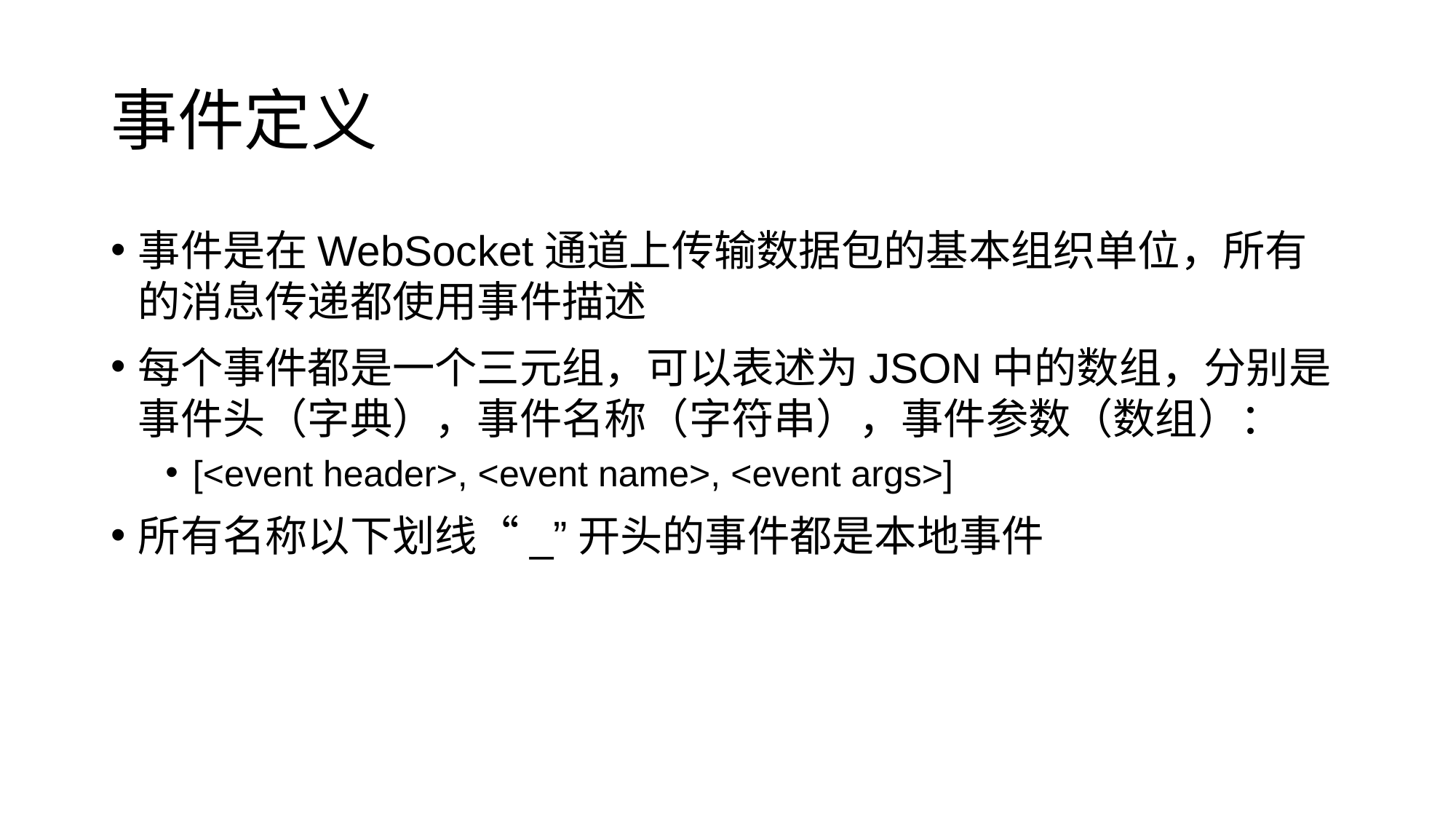

# 事件定义
事件是在WebSocket通道上传输数据包的基本组织单位，所有的消息传递都使用事件描述
每个事件都是一个三元组，可以表述为JSON中的数组，分别是事件头（字典），事件名称（字符串），事件参数（数组）：
[<event header>, <event name>, <event args>]
所有名称以下划线“_”开头的事件都是本地事件